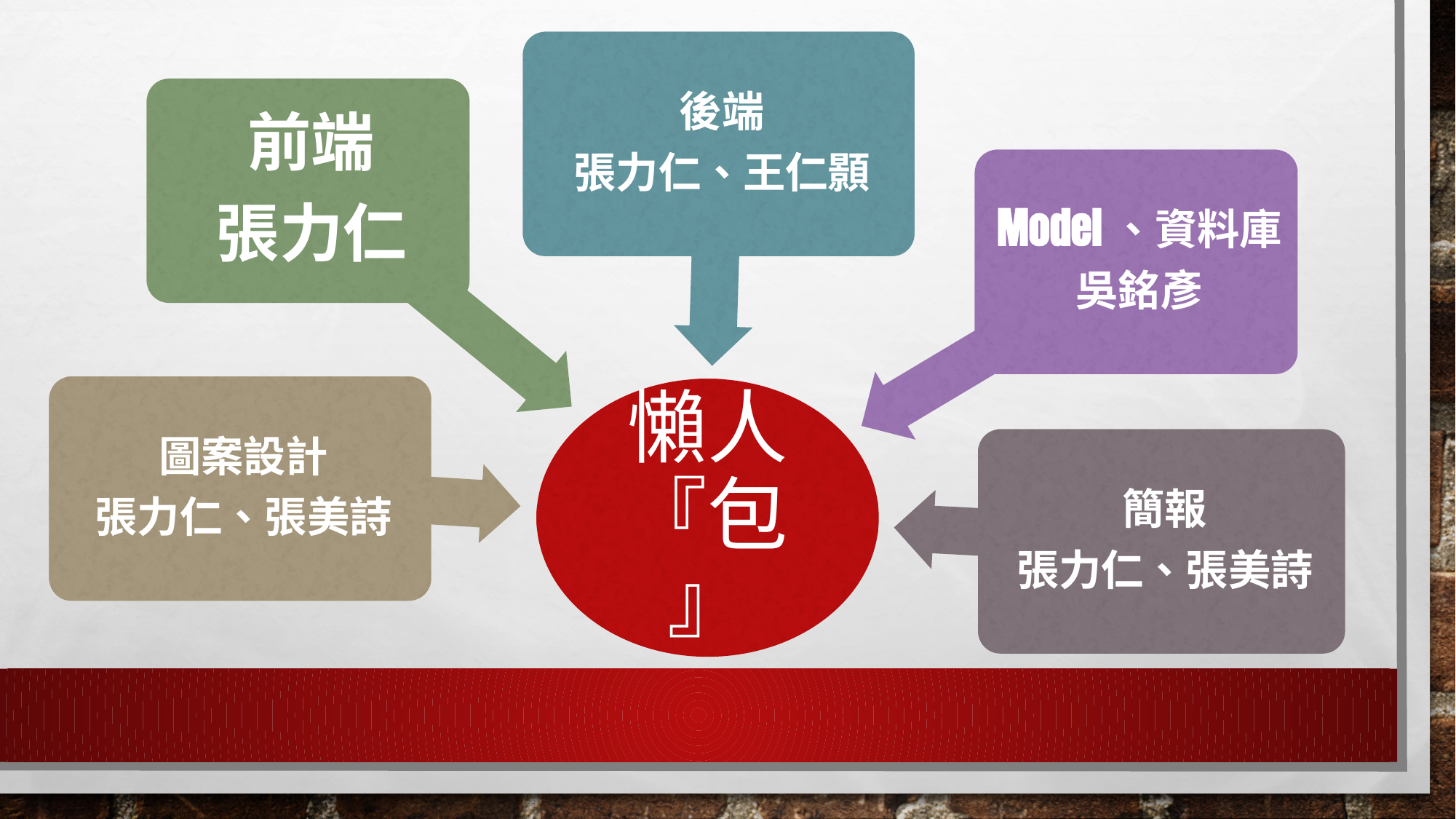

懶人『包』
圖案設計
張力仁、張美詩
前端
張力仁
後端
張力仁、王仁顥
Model、資料庫
吳銘彥
簡報
張力仁、張美詩